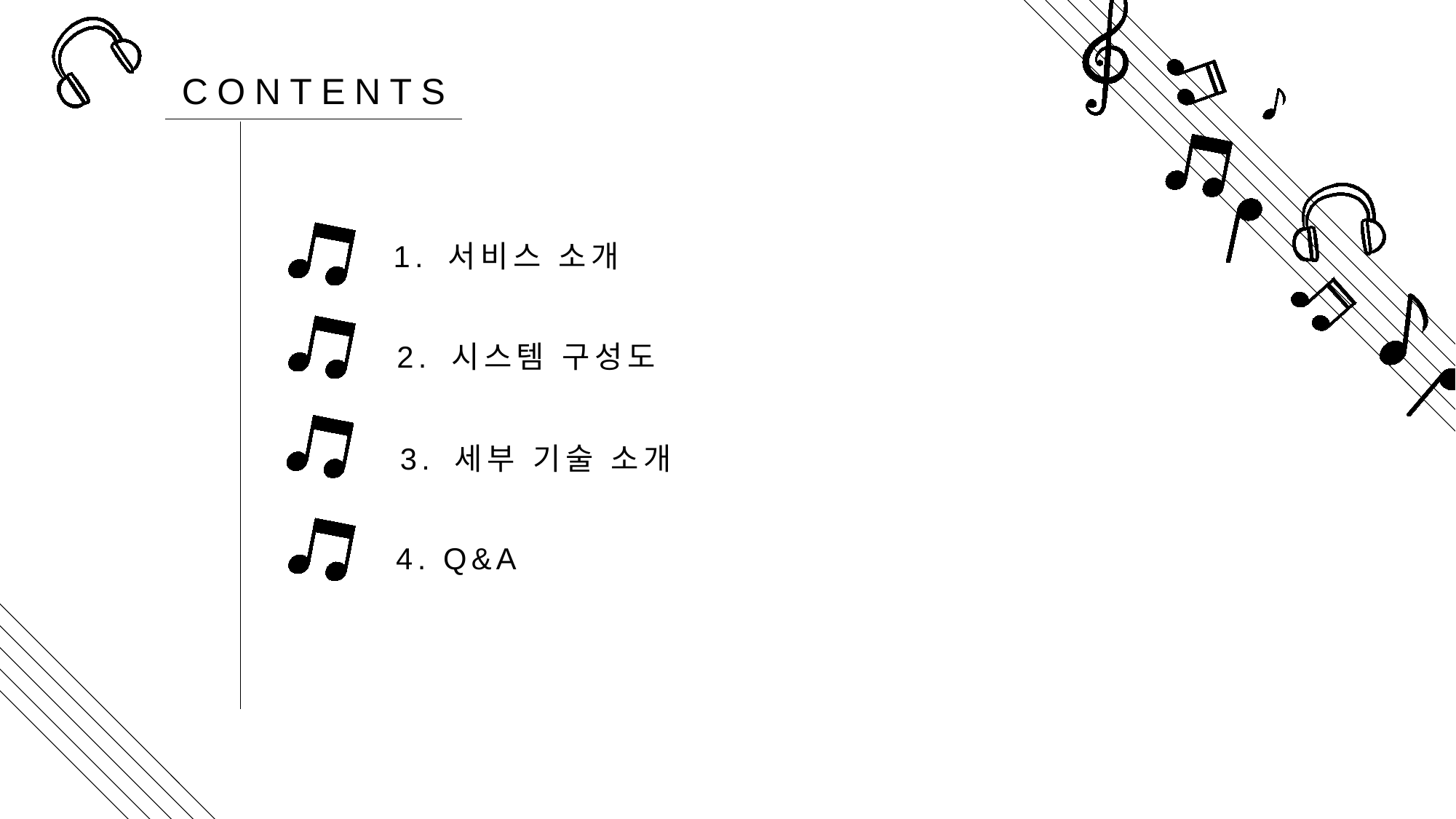

CONTENTS

1. 서비스 소개

2. 시스템 구성도

3. 세부 기술 소개

4. Q&A